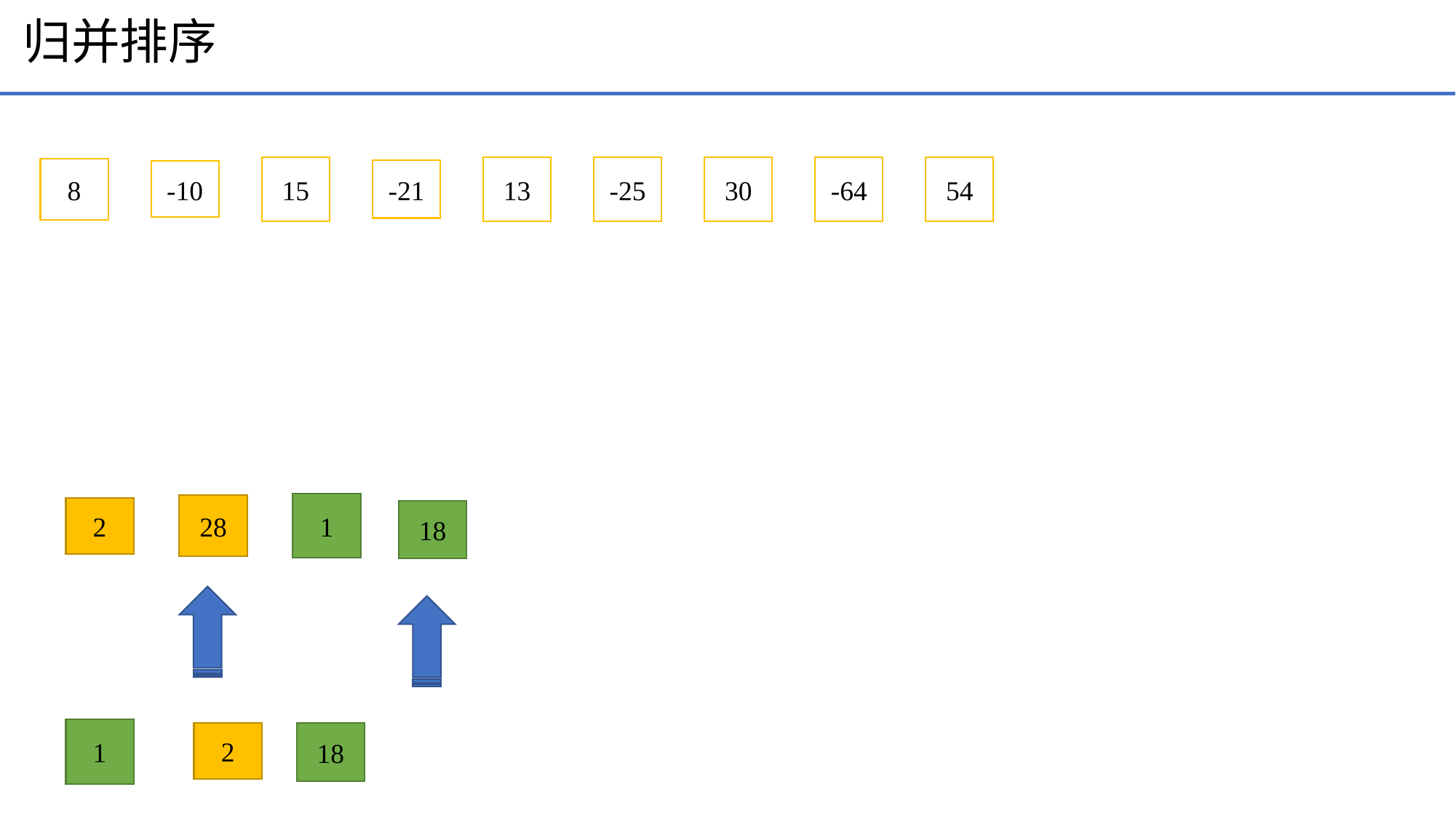

# 归并排序
15
13
-25
30
-64
54
8
-21
-10

1
1
28
2
18

1
2
18